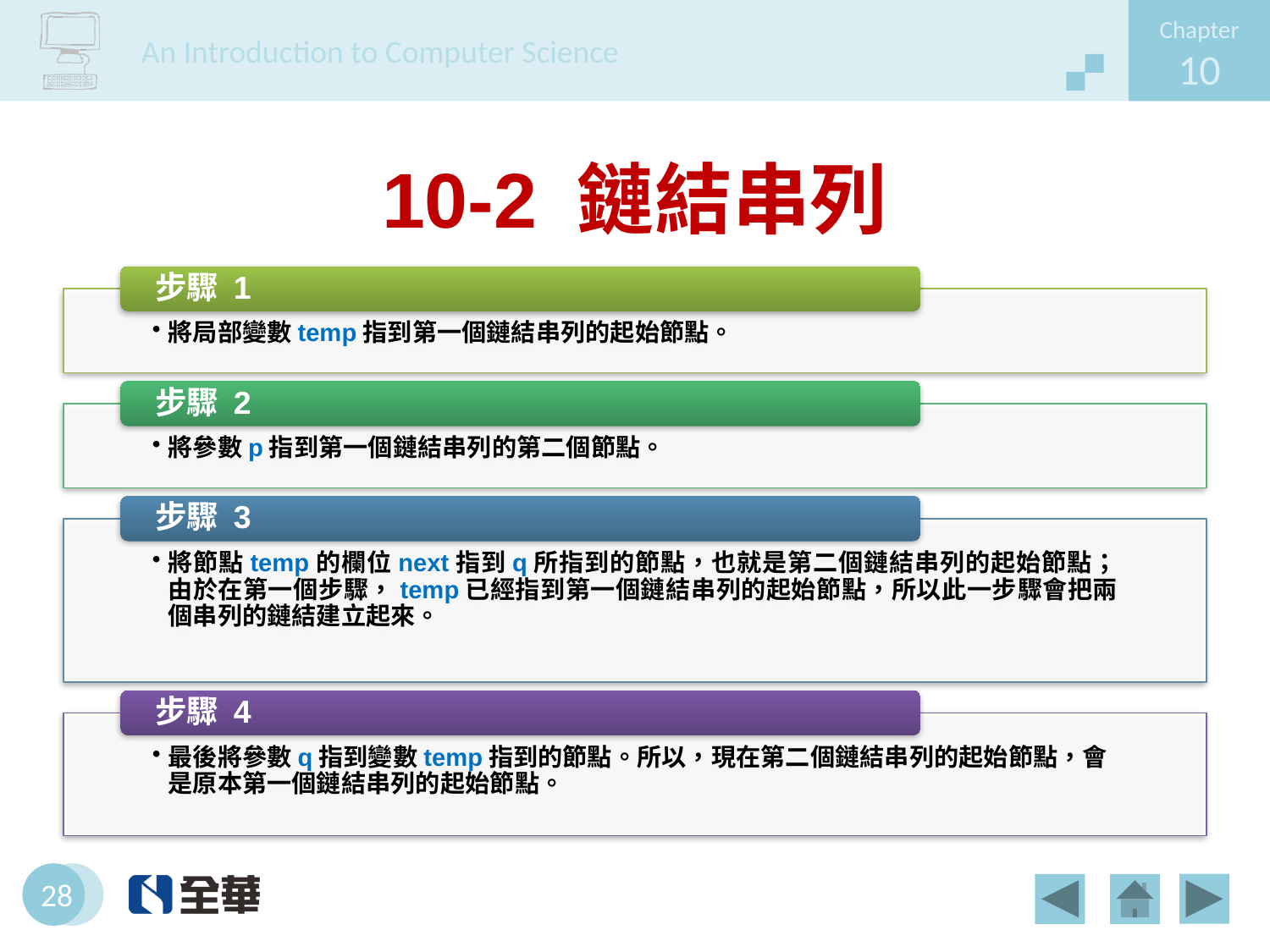

# 10-2 鏈結串列
將局部變數temp指到第一個鏈結串列的起始節點。
步驟 1
將參數p指到第一個鏈結串列的第二個節點。
步驟 2
將節點temp的欄位next指到q所指到的節點，也就是第二個鏈結串列的起始節點；由於在第一個步驟，temp已經指到第一個鏈結串列的起始節點，所以此一步驟會把兩個串列的鏈結建立起來。
步驟 3
最後將參數q指到變數temp指到的節點。所以，現在第二個鏈結串列的起始節點，會是原本第一個鏈結串列的起始節點。
步驟 4